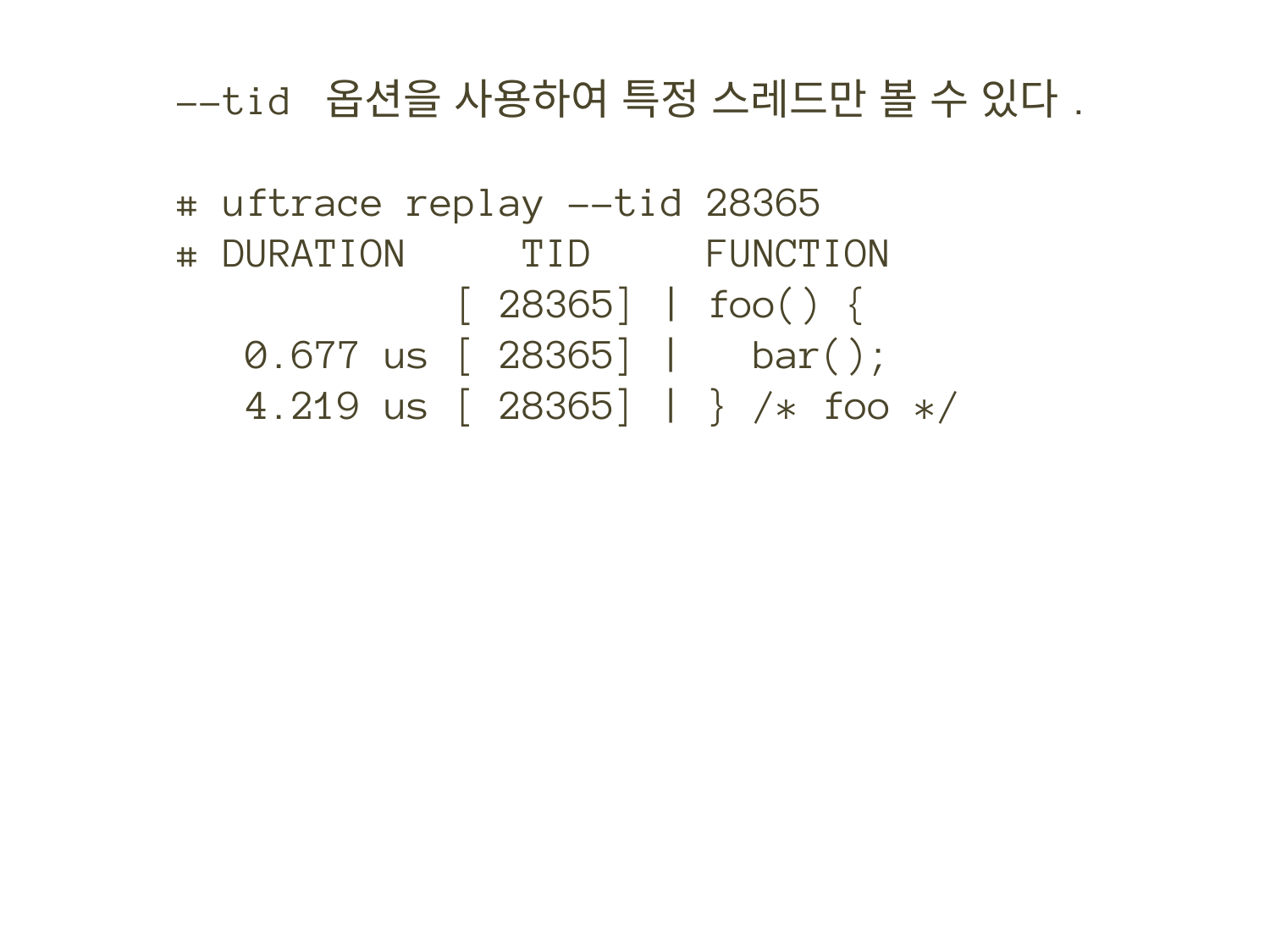

--tid 옵션을 사용하여 특정 스레드만 볼 수 있다.

# uftrace replay --tid 28365
# DURATION     TID     FUNCTION
            [ 28365] | foo() {
   0.677 us [ 28365] |   bar();
   4.219 us [ 28365] | } /* foo */